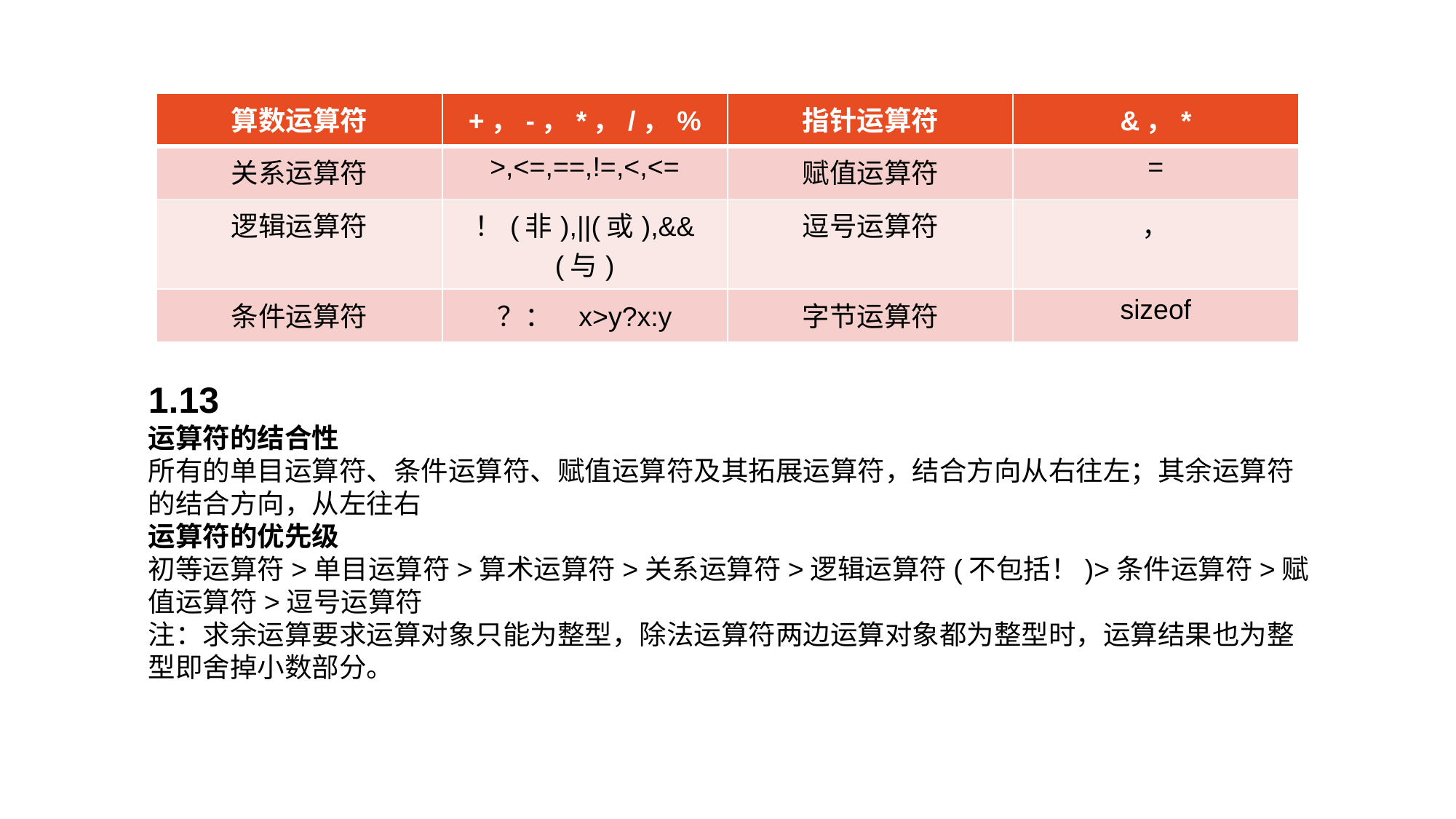

| 算数运算符 | +，-，\*，/，% | 指针运算符 | &，\* |
| --- | --- | --- | --- |
| 关系运算符 | >,<=,==,!=,<,<= | 赋值运算符 | = |
| 逻辑运算符 | ！(非),||(或),&&(与) | 逗号运算符 | ， |
| 条件运算符 | ？： x>y?x:y | 字节运算符 | sizeof |
1.13
运算符的结合性
所有的单目运算符、条件运算符、赋值运算符及其拓展运算符，结合方向从右往左；其余运算符的结合方向，从左往右
运算符的优先级
初等运算符>单目运算符>算术运算符>关系运算符>逻辑运算符(不包括！)>条件运算符>赋值运算符>逗号运算符
注：求余运算要求运算对象只能为整型，除法运算符两边运算对象都为整型时，运算结果也为整型即舍掉小数部分。